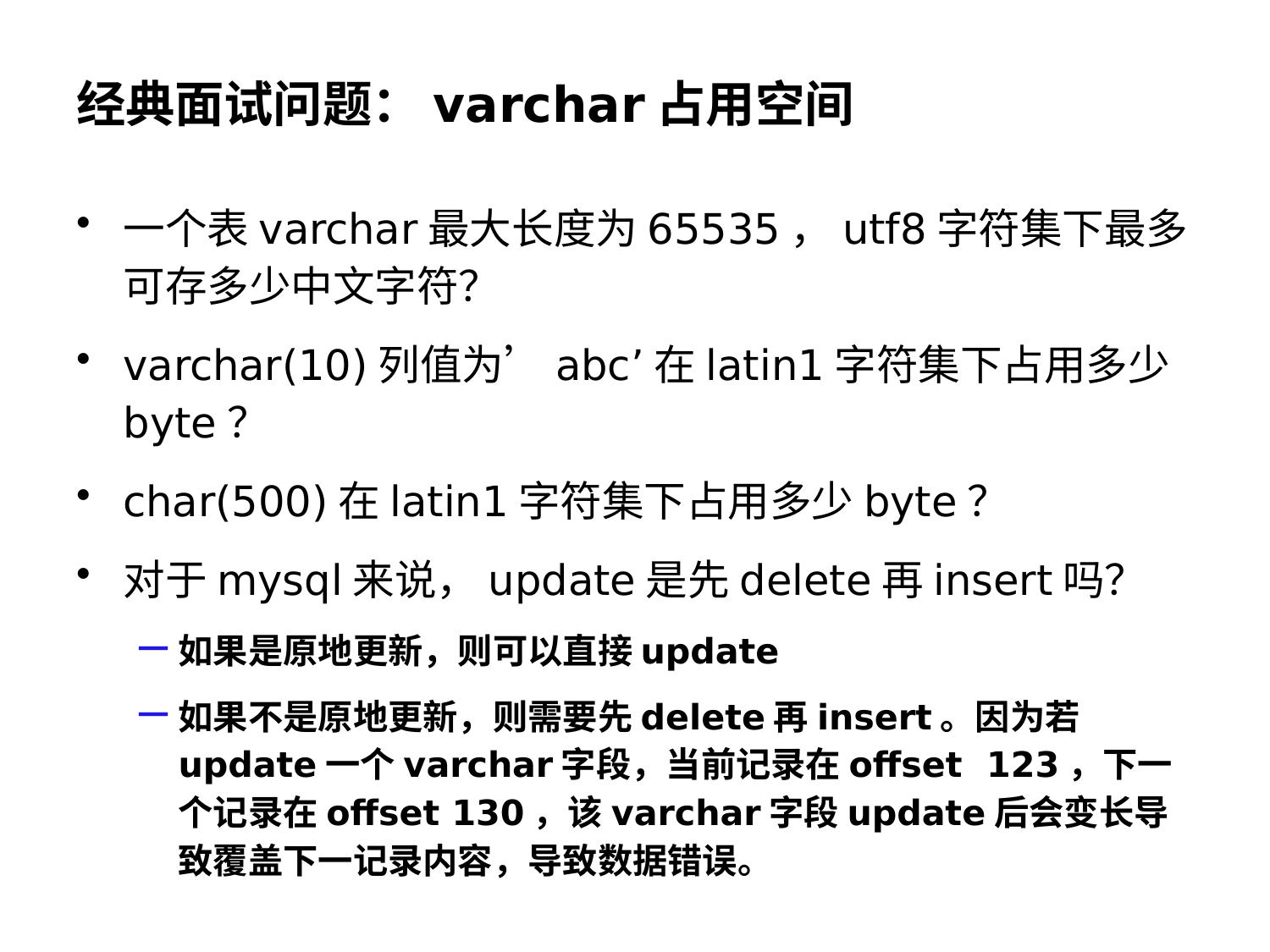

# 经典面试问题：varchar占用空间
一个表varchar最大长度为65535，utf8字符集下最多可存多少中文字符？
varchar(10)列值为’abc’在latin1字符集下占用多少byte？
char(500)在latin1字符集下占用多少byte？
对于mysql来说，update是先delete再insert吗？
如果是原地更新，则可以直接update
如果不是原地更新，则需要先delete再insert。因为若update一个varchar字段，当前记录在offset  123，下一个记录在offset 130，该varchar字段update后会变长导致覆盖下一记录内容，导致数据错误。